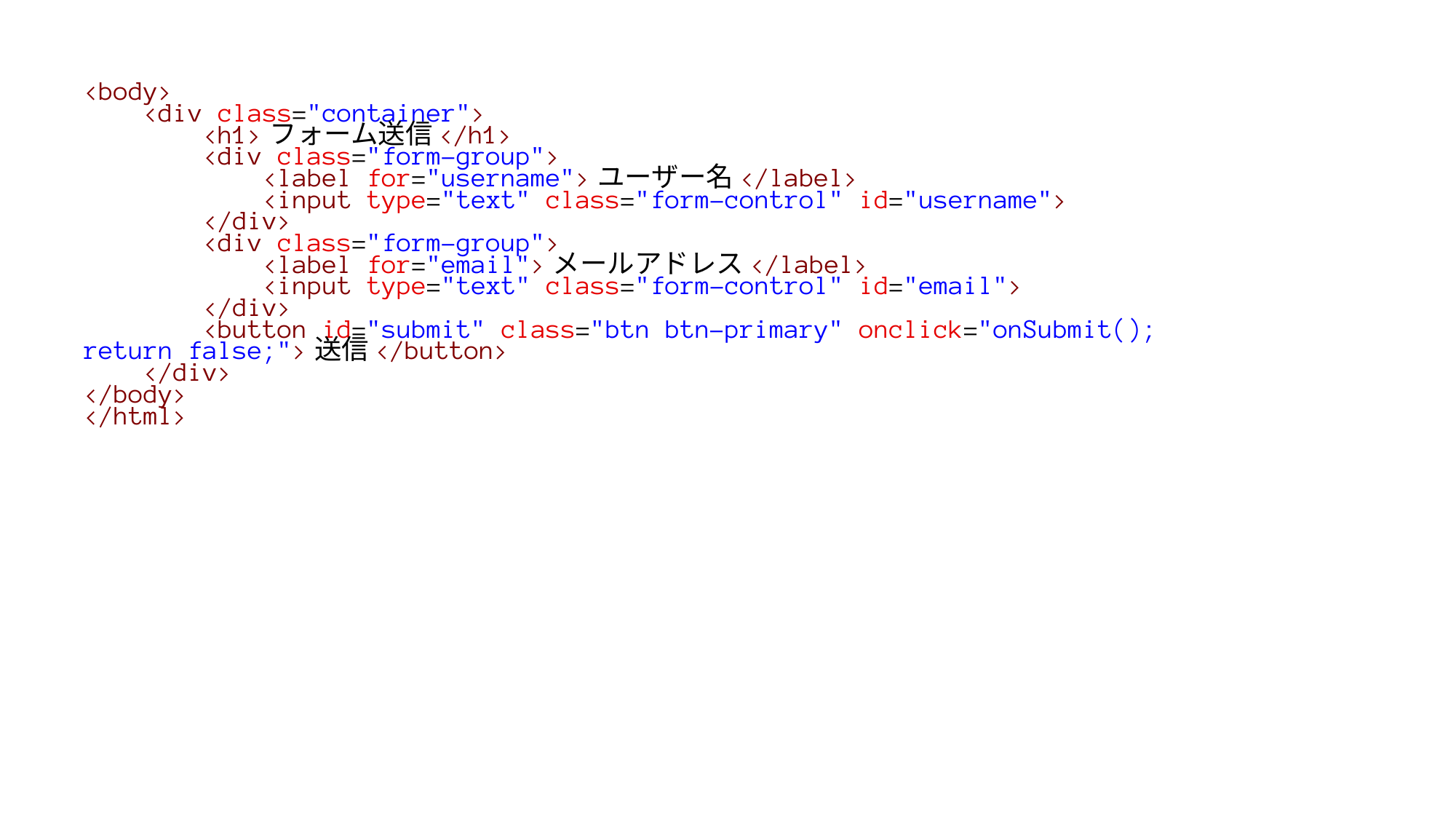

<body>
    <div class="container">
        <h1>フォーム送信</h1>
        <div class="form-group">
            <label for="username">ユーザー名</label>
            <input type="text" class="form-control" id="username">
        </div>
        <div class="form-group">
            <label for="email">メールアドレス</label>
            <input type="text" class="form-control" id="email">
        </div>
        <button id="submit" class="btn btn-primary" onclick="onSubmit(); return false;">送信</button>
    </div>
</body>
</html>